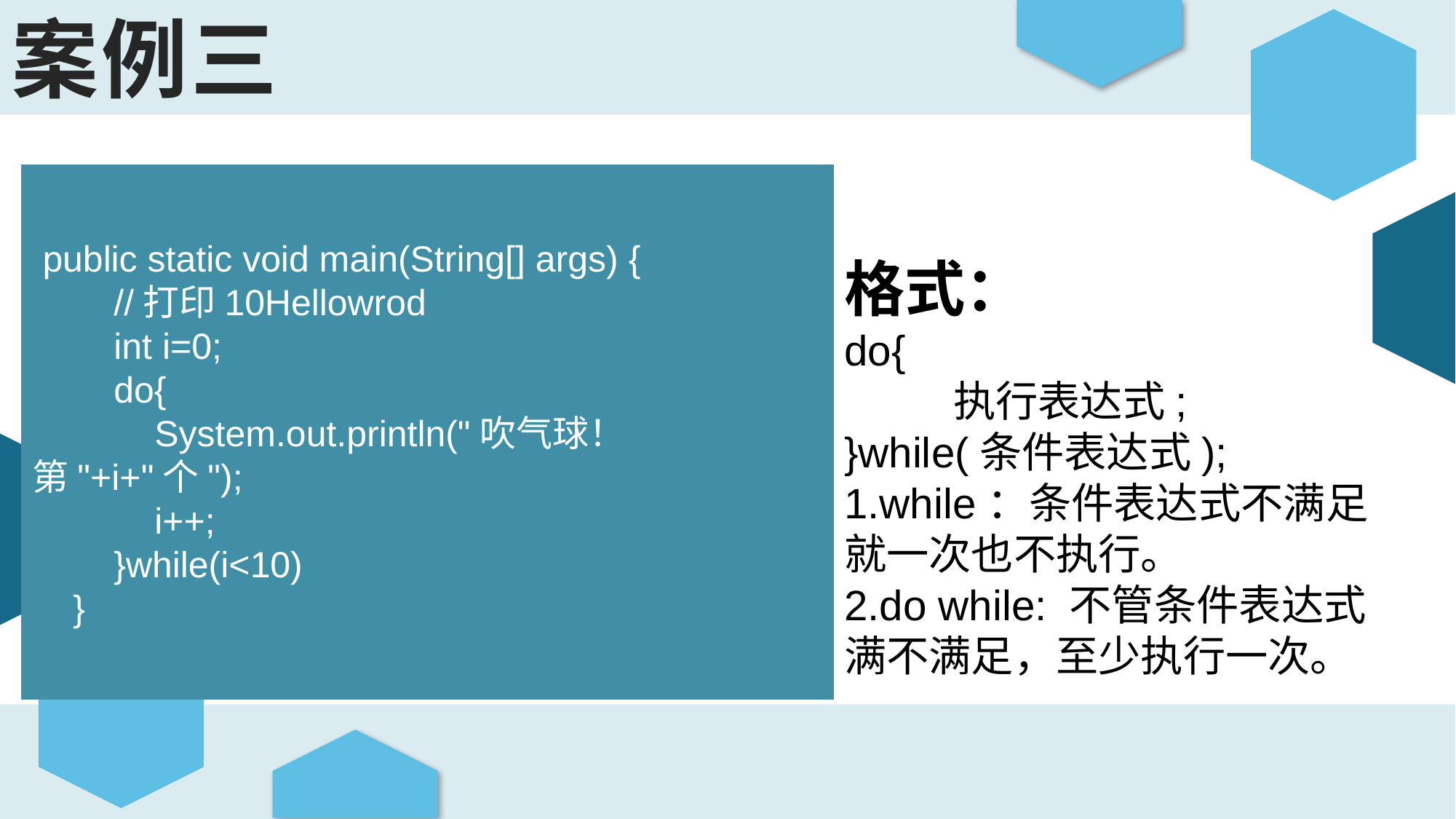

# 案例三
 public static void main(String[] args) {
        //打印10Hellowrod
        int i=0;
        do{
            System.out.println("吹气球！第"+i+"个");
            i++;
        }while(i<10)
    }
格式：
do{
	执行表达式;
}while(条件表达式);
1.while：条件表达式不满足就一次也不执行。
2.do while: 不管条件表达式满不满足，至少执行一次。